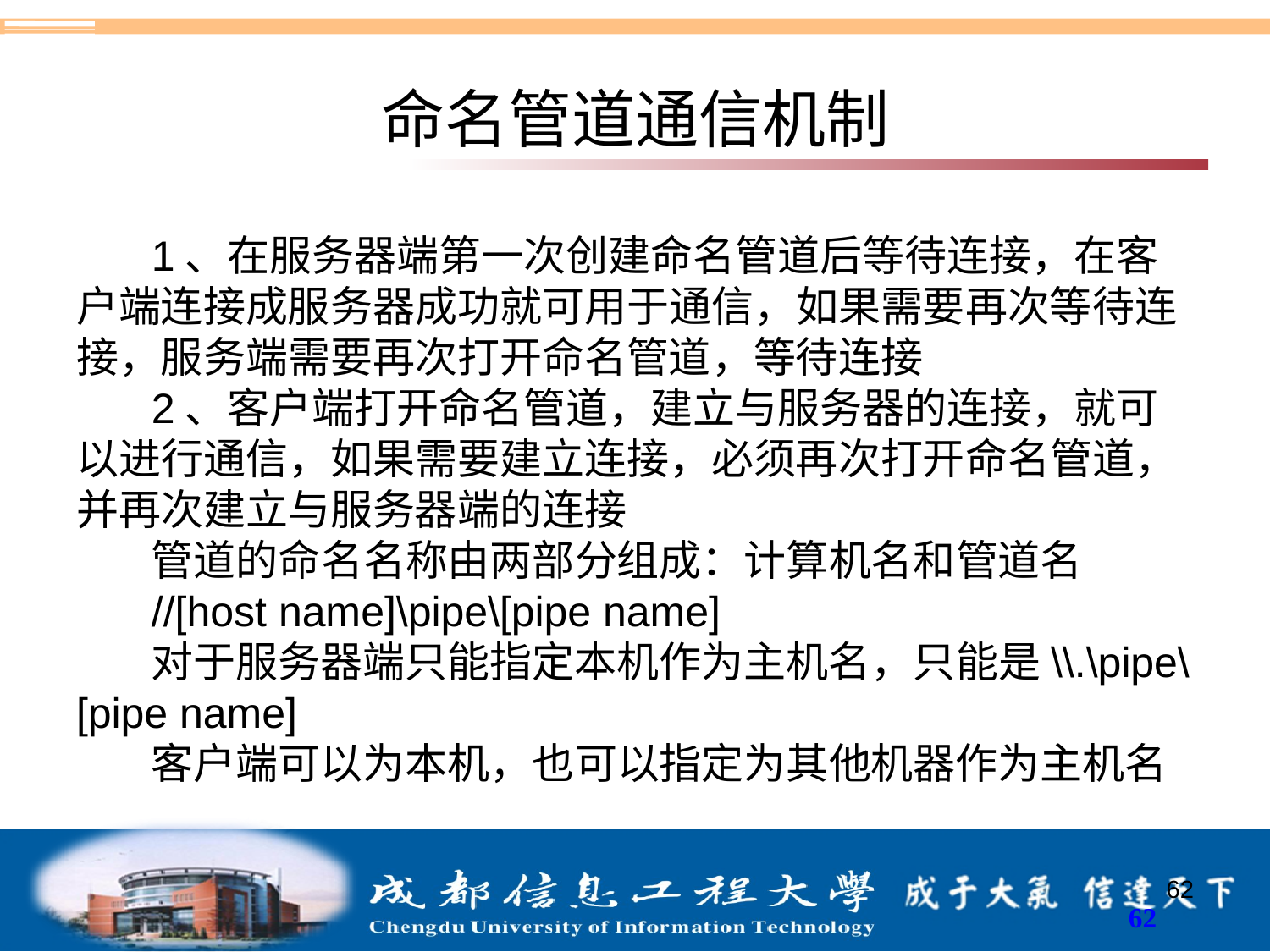

# 命名管道通信机制
1、在服务器端第一次创建命名管道后等待连接，在客户端连接成服务器成功就可用于通信，如果需要再次等待连接，服务端需要再次打开命名管道，等待连接
2、客户端打开命名管道，建立与服务器的连接，就可以进行通信，如果需要建立连接，必须再次打开命名管道，并再次建立与服务器端的连接
管道的命名名称由两部分组成：计算机名和管道名
//[host name]\pipe\[pipe name]
对于服务器端只能指定本机作为主机名，只能是\\.\pipe\[pipe name]
客户端可以为本机，也可以指定为其他机器作为主机名